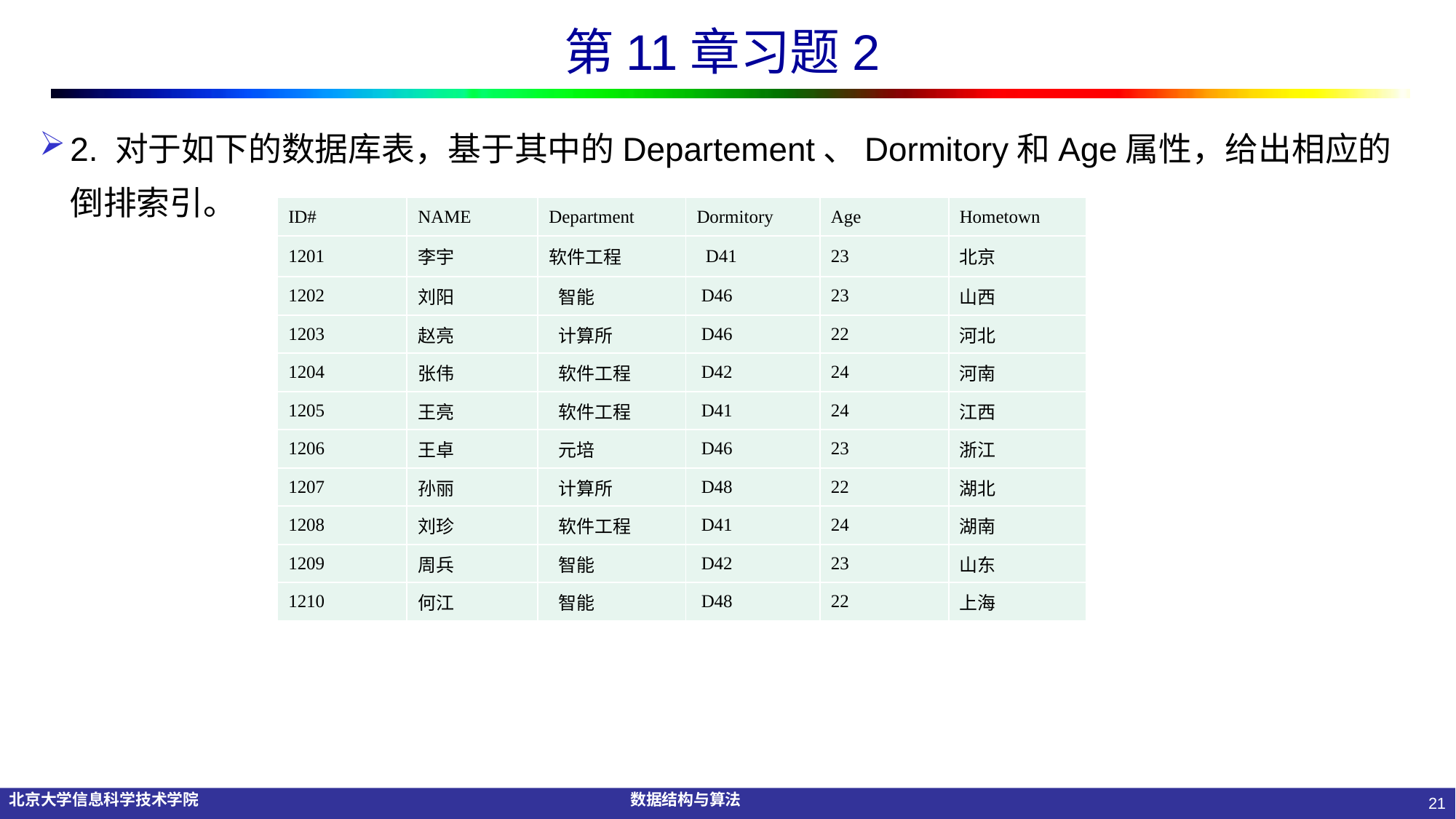

# 第11章习题2
2. 对于如下的数据库表，基于其中的Departement、Dormitory和Age属性，给出相应的倒排索引。
| ID# | NAME | Department | Dormitory | Age | Hometown |
| --- | --- | --- | --- | --- | --- |
| 1201 | 李宇 | 软件工程 | D41 | 23 | 北京 |
| 1202 | 刘阳 | 智能 | D46 | 23 | 山西 |
| 1203 | 赵亮 | 计算所 | D46 | 22 | 河北 |
| 1204 | 张伟 | 软件工程 | D42 | 24 | 河南 |
| 1205 | 王亮 | 软件工程 | D41 | 24 | 江西 |
| 1206 | 王卓 | 元培 | D46 | 23 | 浙江 |
| 1207 | 孙丽 | 计算所 | D48 | 22 | 湖北 |
| 1208 | 刘珍 | 软件工程 | D41 | 24 | 湖南 |
| 1209 | 周兵 | 智能 | D42 | 23 | 山东 |
| 1210 | 何江 | 智能 | D48 | 22 | 上海 |
21